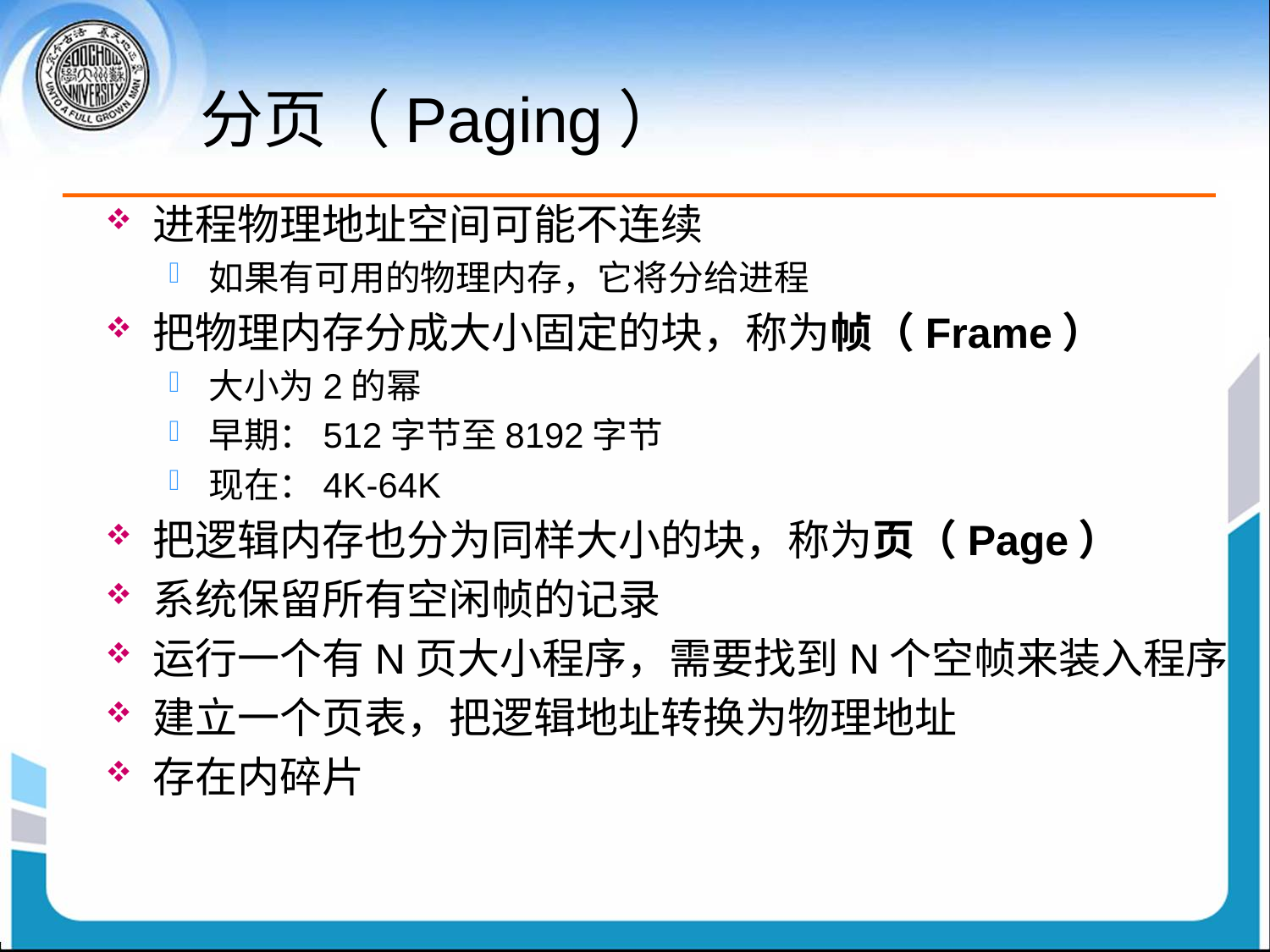

# 分页（Paging）
进程物理地址空间可能不连续
如果有可用的物理内存，它将分给进程
把物理内存分成大小固定的块，称为帧（Frame）
大小为2的幂
早期：512字节至8192字节
现在：4K-64K
把逻辑内存也分为同样大小的块，称为页（Page）
系统保留所有空闲帧的记录
运行一个有N页大小程序，需要找到N个空帧来装入程序
建立一个页表，把逻辑地址转换为物理地址
存在内碎片